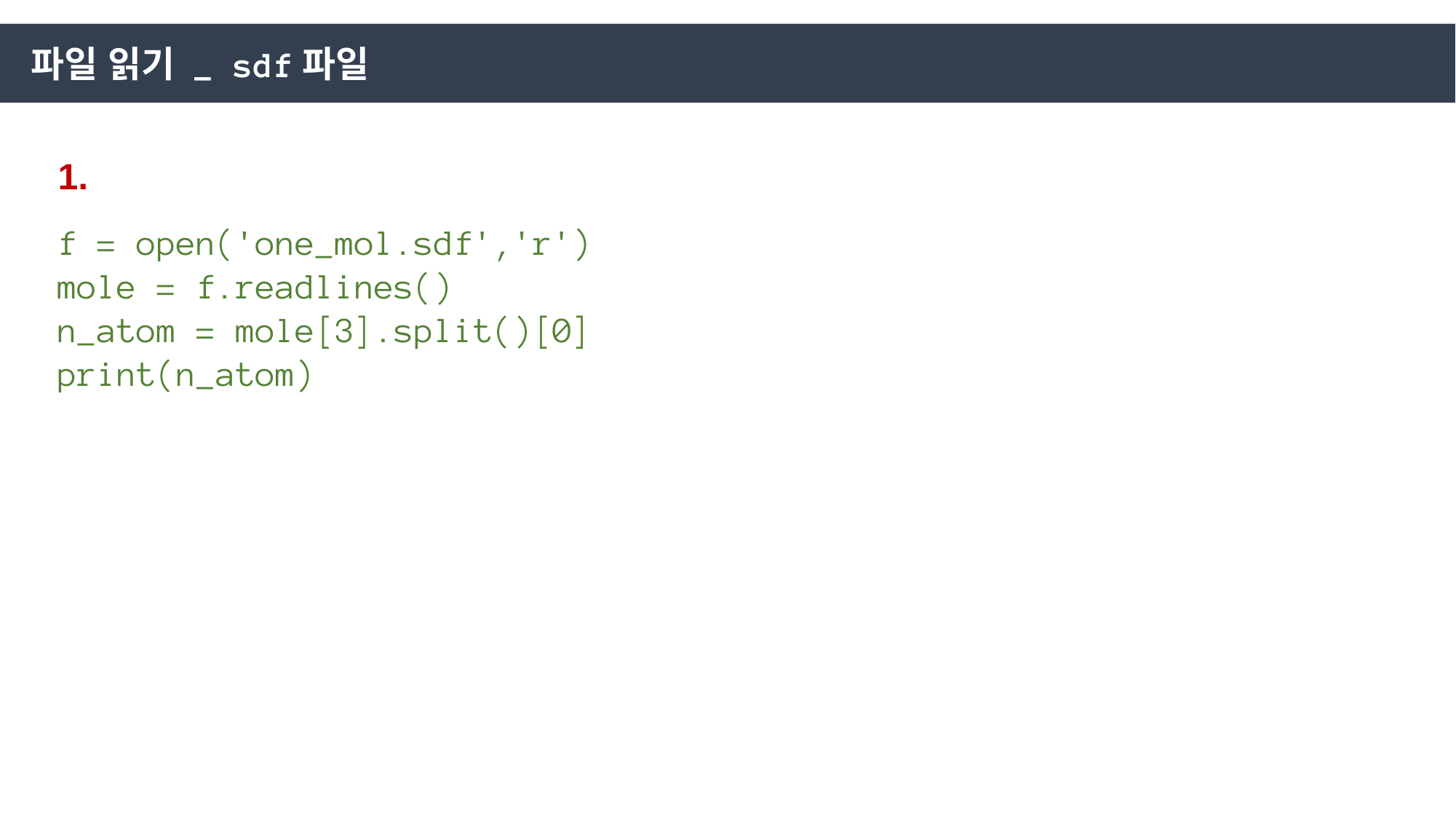

파일 읽기 _ sdf파일
1.
f = open('one_mol.sdf','r')
mole = f.readlines()
n_atom = mole[3].split()[0]
print(n_atom)